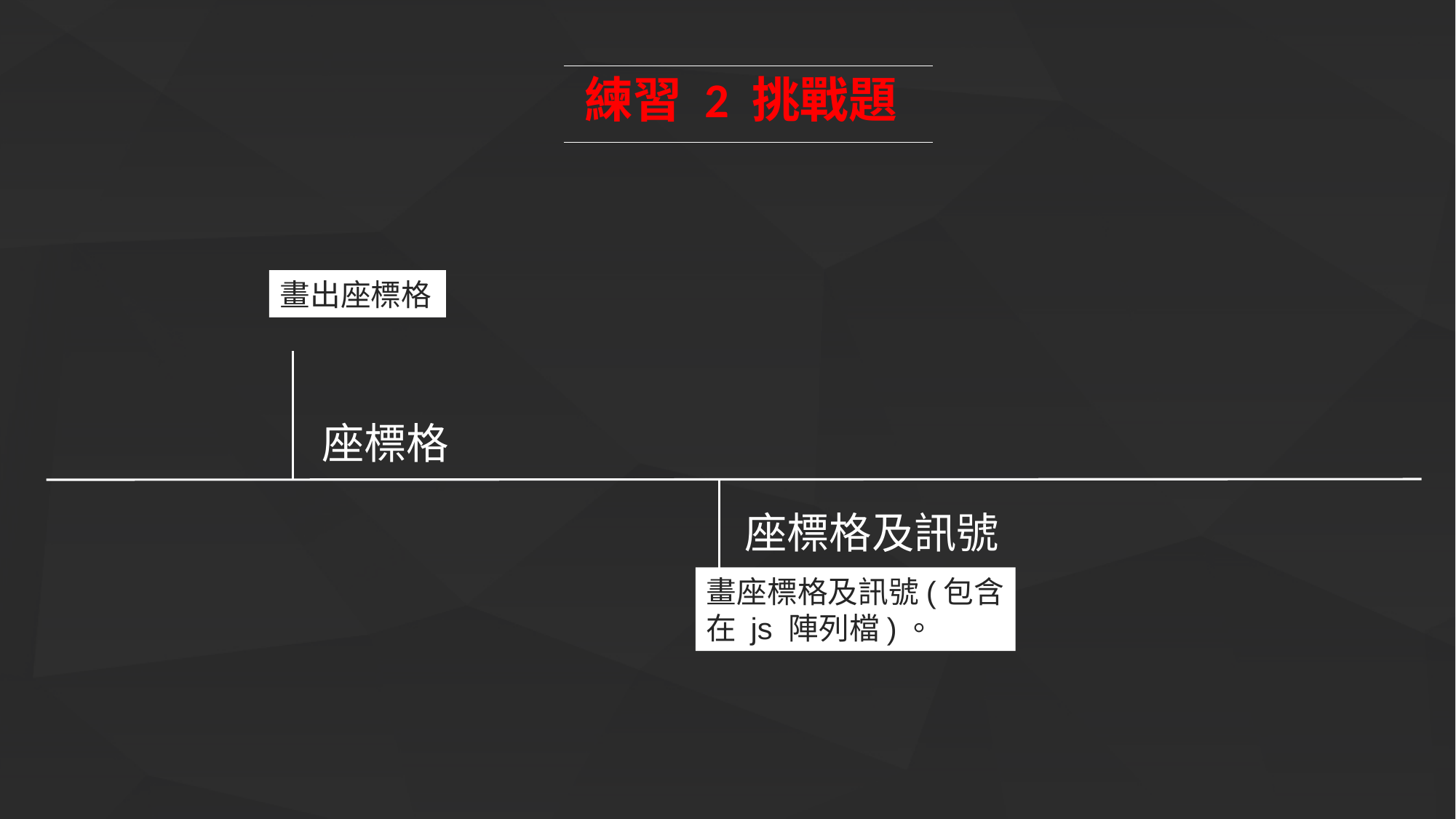

練習 2 挑戰題
畫出座標格
座標格
座標格及訊號
畫座標格及訊號(包含在 js 陣列檔)。